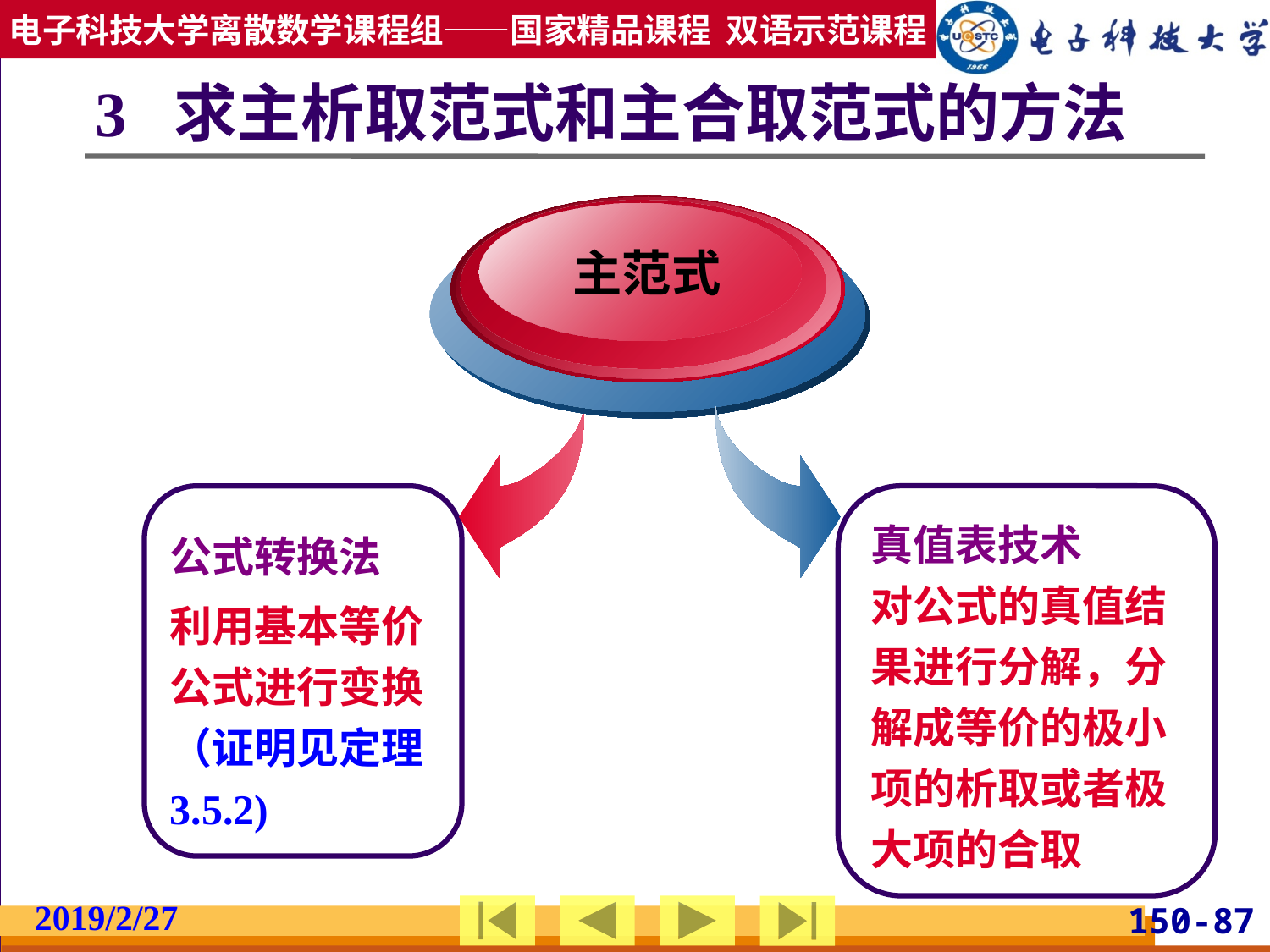

# 3  求主析取范式和主合取范式的方法

主范式

公式转换法
利用基本等价公式进行变换（证明见定理3.5.2)

真值表技术
对公式的真值结果进行分解，分解成等价的极小项的析取或者极大项的合取
2019/2/27